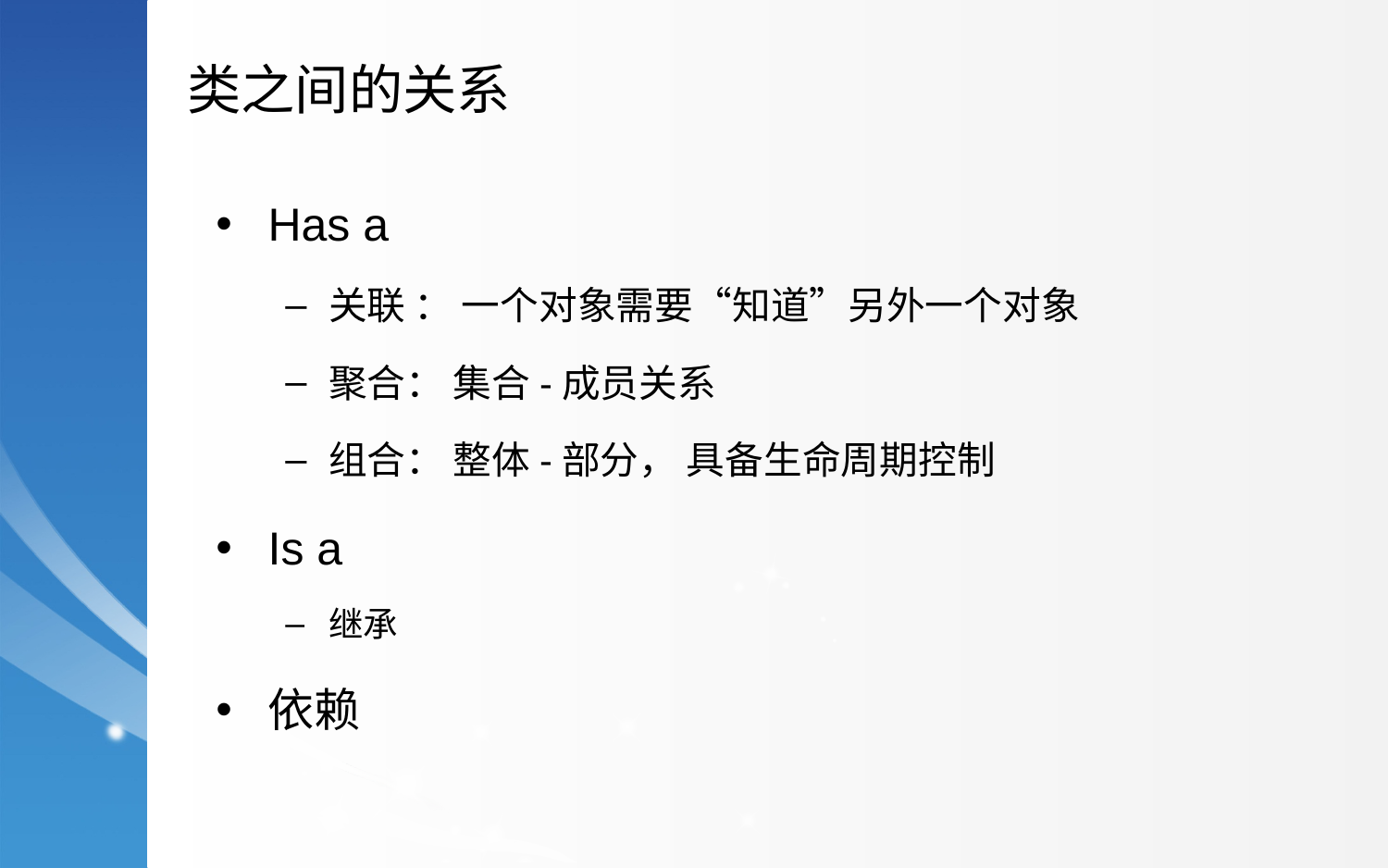

类之间的关系
Has a
关联 ： 一个对象需要“知道”另外一个对象
聚合： 集合-成员关系
组合： 整体-部分， 具备生命周期控制
Is a
继承
依赖